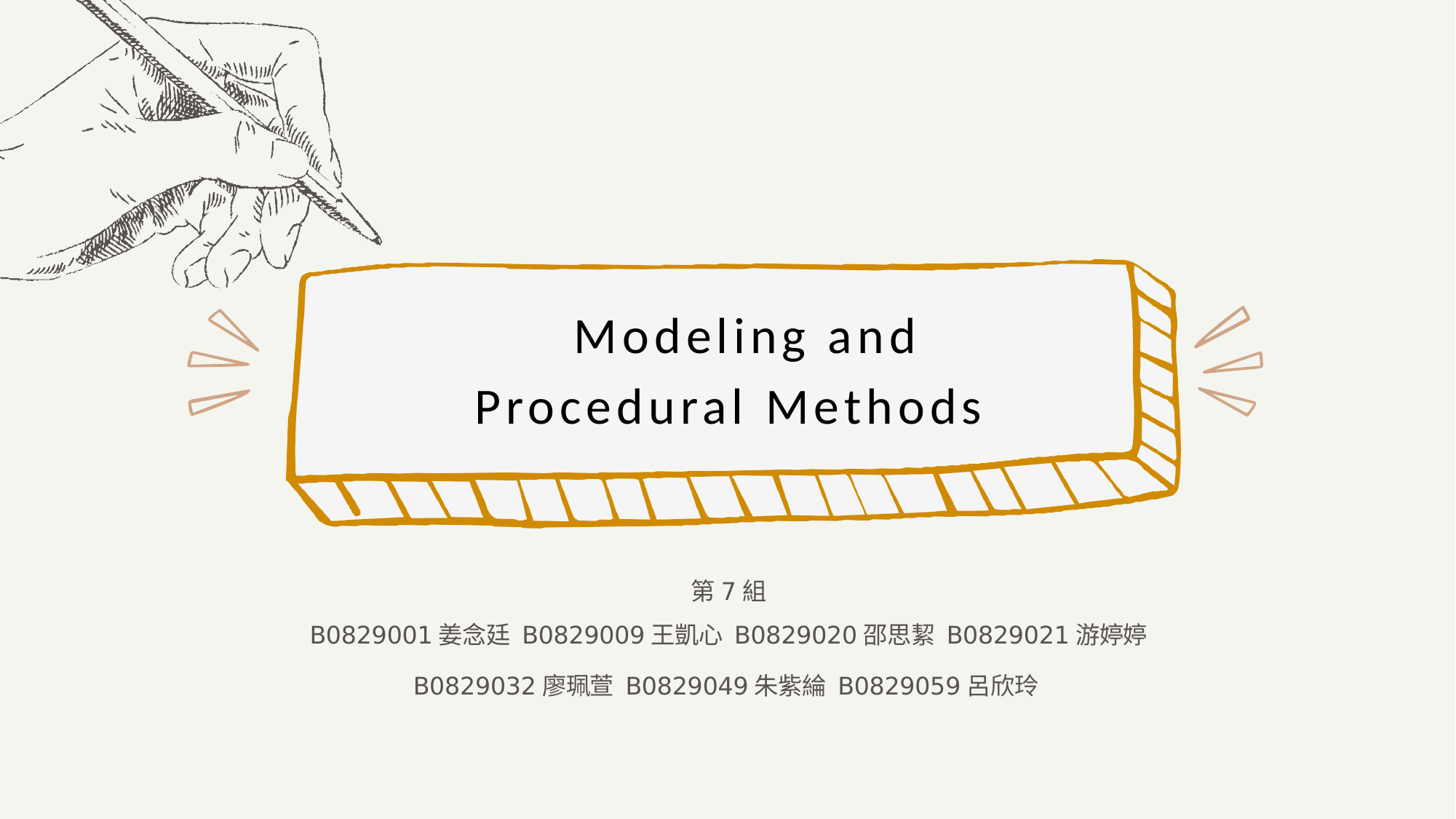

Modeling and Procedural Methods

第7組
B0829001姜念廷 B0829009王凱心 B0829020邵思絜 B0829021游婷婷
B0829032廖珮萱 B0829049朱紫綸 B0829059呂欣玲